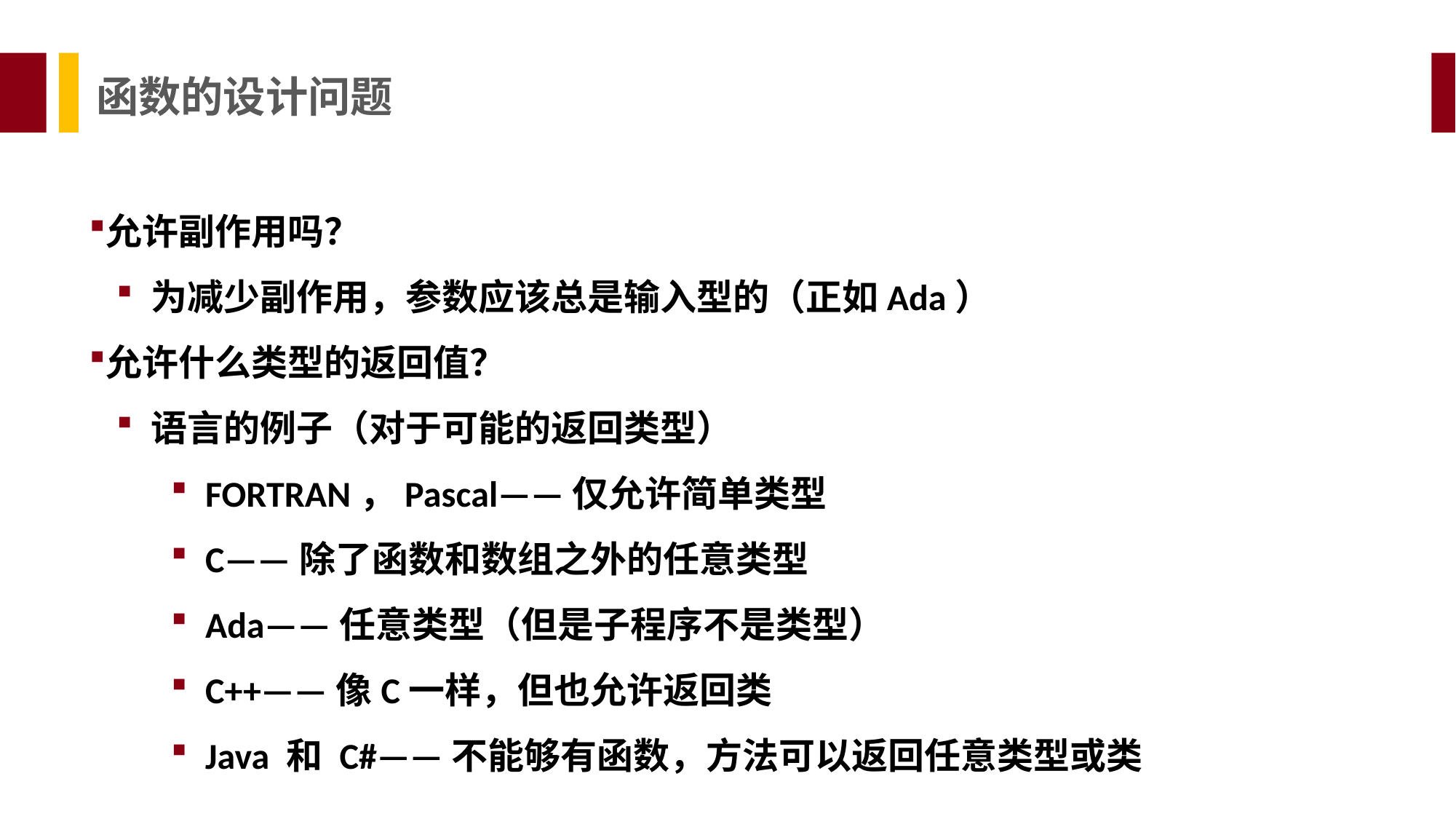

函数的设计问题
允许副作用吗？
为减少副作用，参数应该总是输入型的（正如Ada）
允许什么类型的返回值？
语言的例子（对于可能的返回类型）
FORTRAN，Pascal——仅允许简单类型
C——除了函数和数组之外的任意类型
Ada——任意类型（但是子程序不是类型）
C++——像C一样，但也允许返回类
Java 和 C#——不能够有函数，方法可以返回任意类型或类